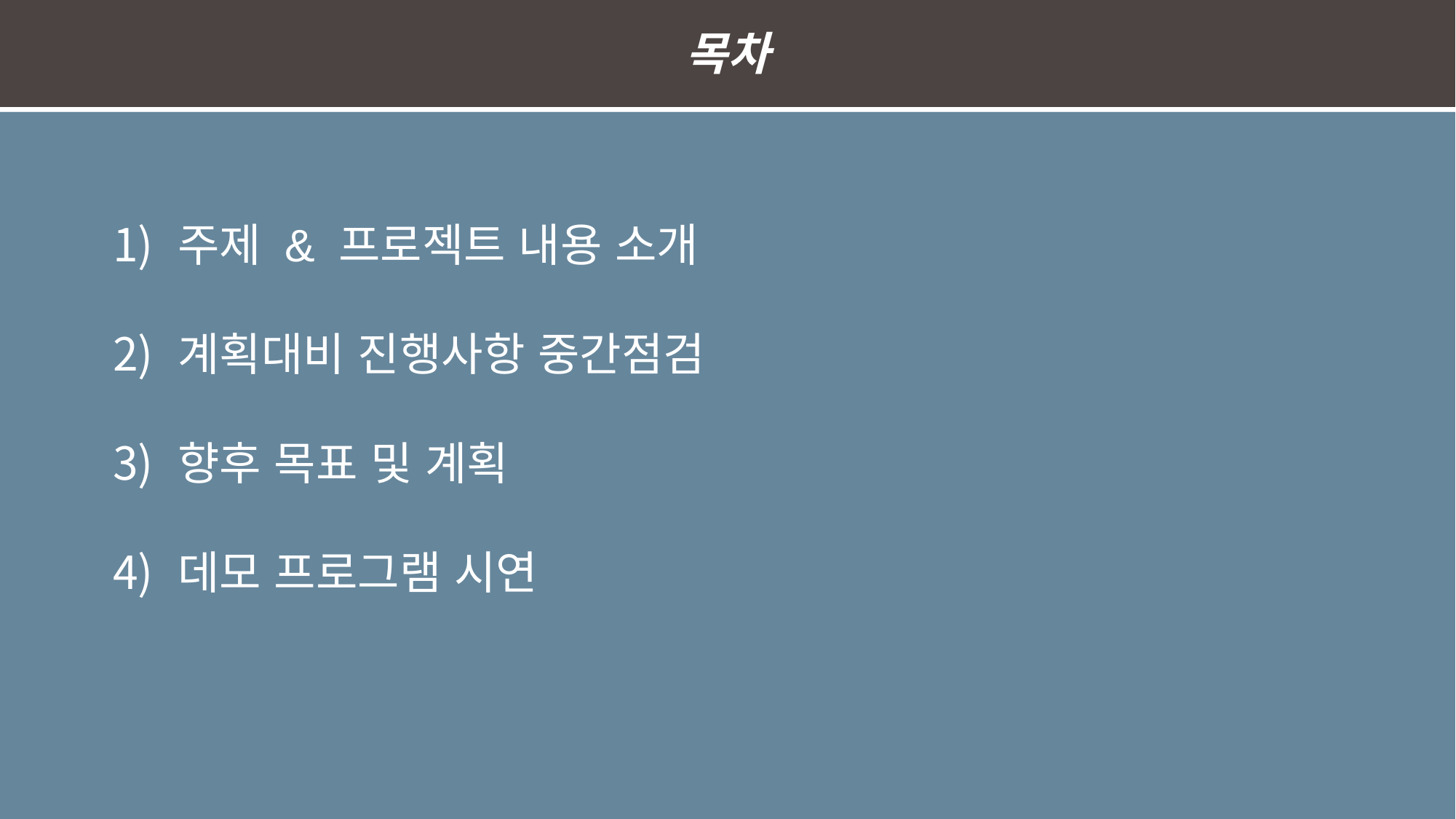

목차
 주제 & 프로젝트 내용 소개

 계획대비 진행사항 중간점검

 향후 목표 및 계획

 데모 프로그램 시연